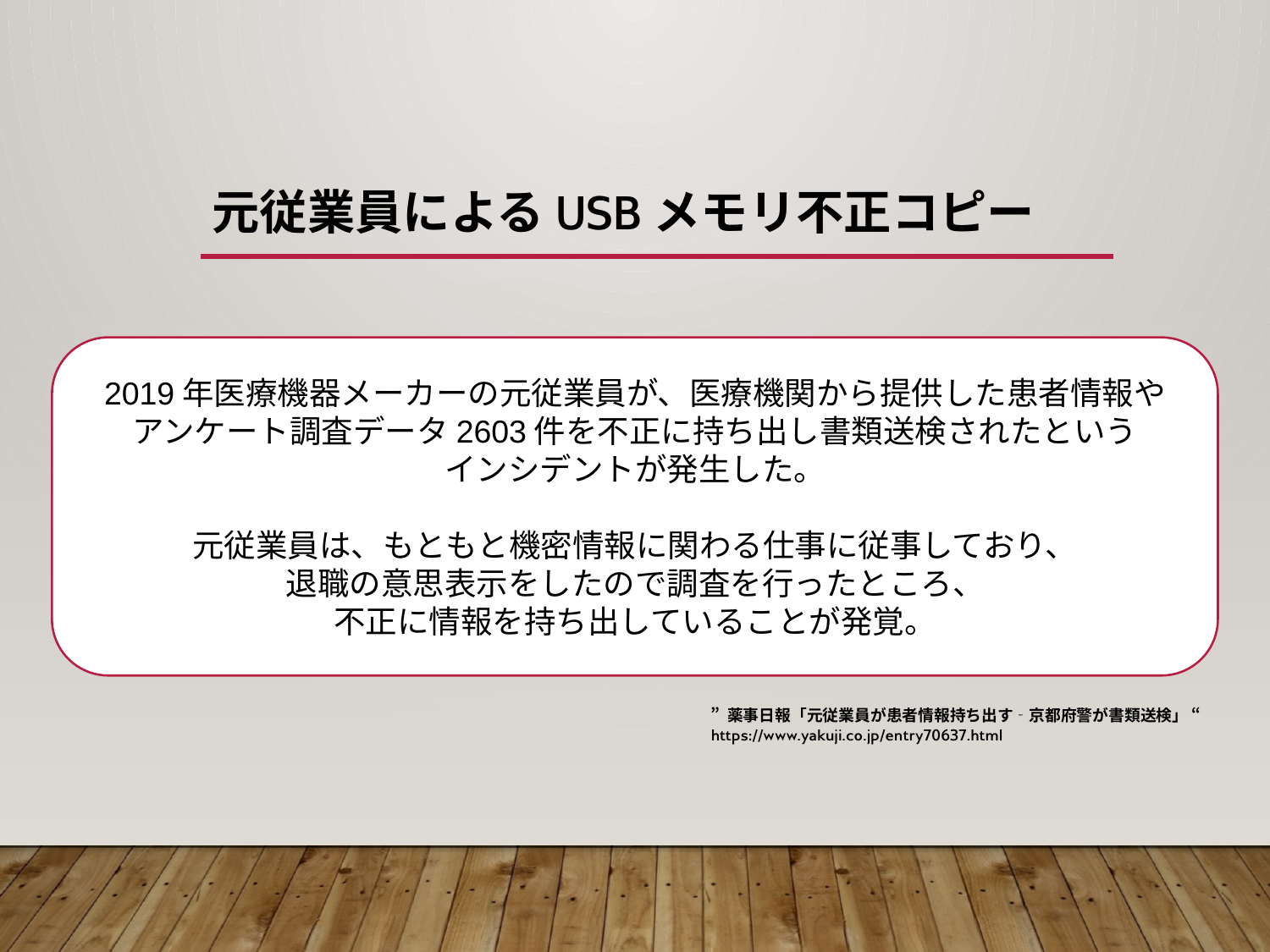

# 元従業員によるusbメモリ不正コピー
2019年医療機器メーカーの元従業員が、医療機関から提供した患者情報や
アンケート調査データ2603件を不正に持ち出し書類送検されたという
インシデントが発生した。
元従業員は、もともと機密情報に関わる仕事に従事しており、
退職の意思表示をしたので調査を行ったところ、
不正に情報を持ち出していることが発覚。
” 薬事日報「元従業員が患者情報持ち出す‐京都府警が書類送検」 “
https://www.yakuji.co.jp/entry70637.html